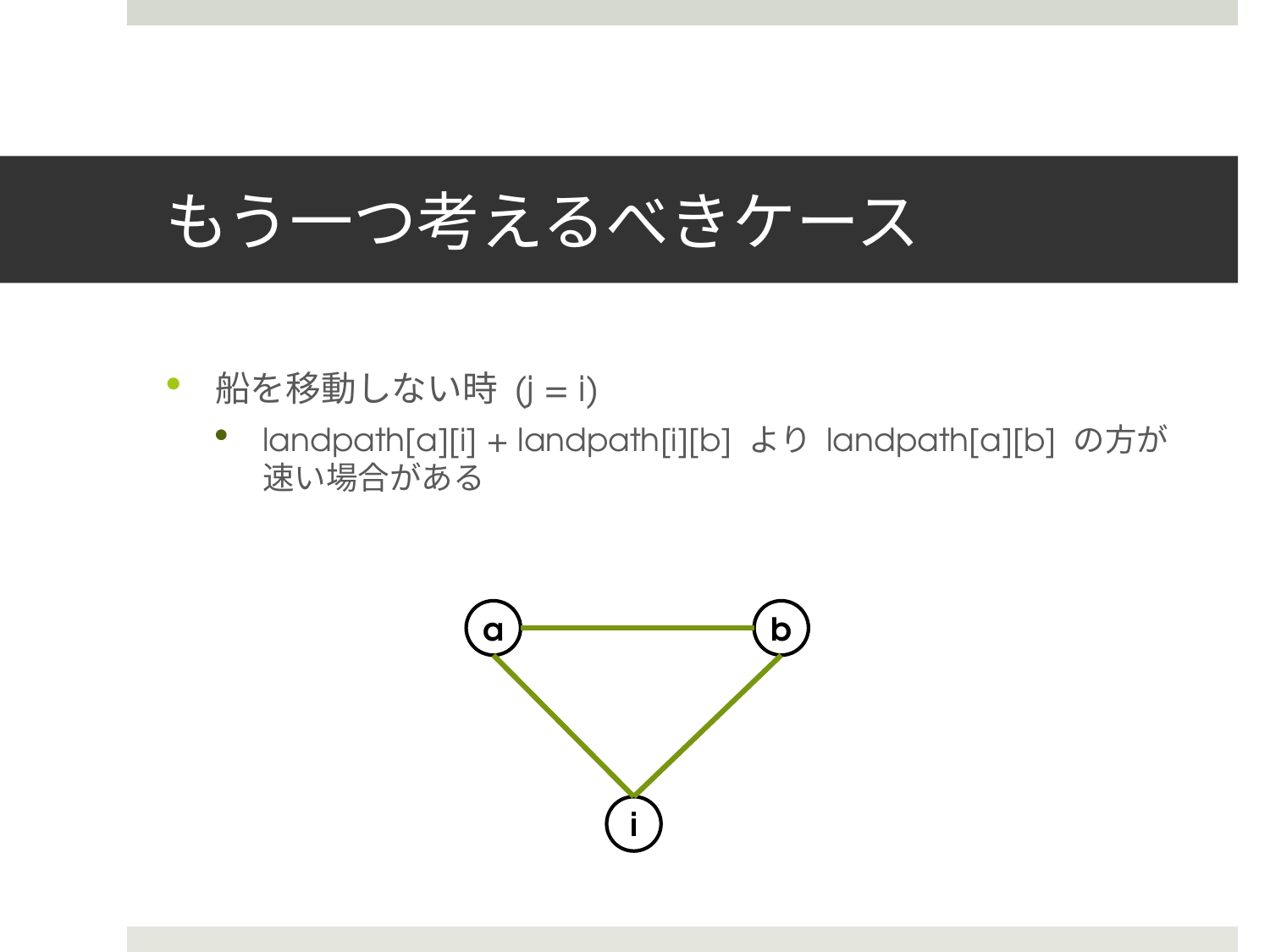

# もう一つ考えるべきケース
船を移動しない時 (j = i)
landpath[a][i] + landpath[i][b] より landpath[a][b] の方が
速い場合がある
a
b
i